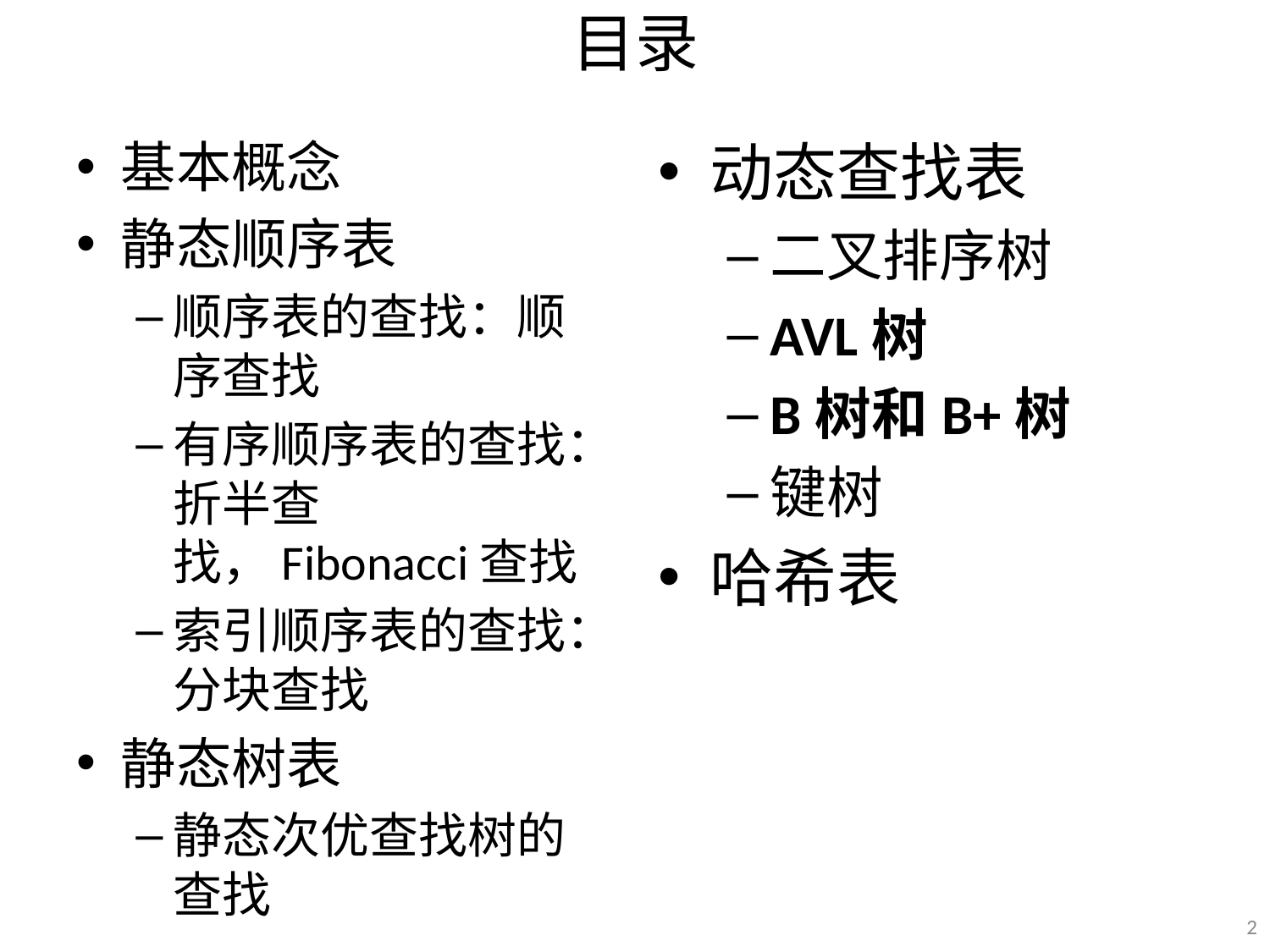

# 目录
基本概念
静态顺序表
顺序表的查找：顺序查找
有序顺序表的查找：折半查找，Fibonacci查找
索引顺序表的查找：分块查找
静态树表
静态次优查找树的查找

动态查找表
二叉排序树
AVL树
B树和B+树
键树
哈希表

2